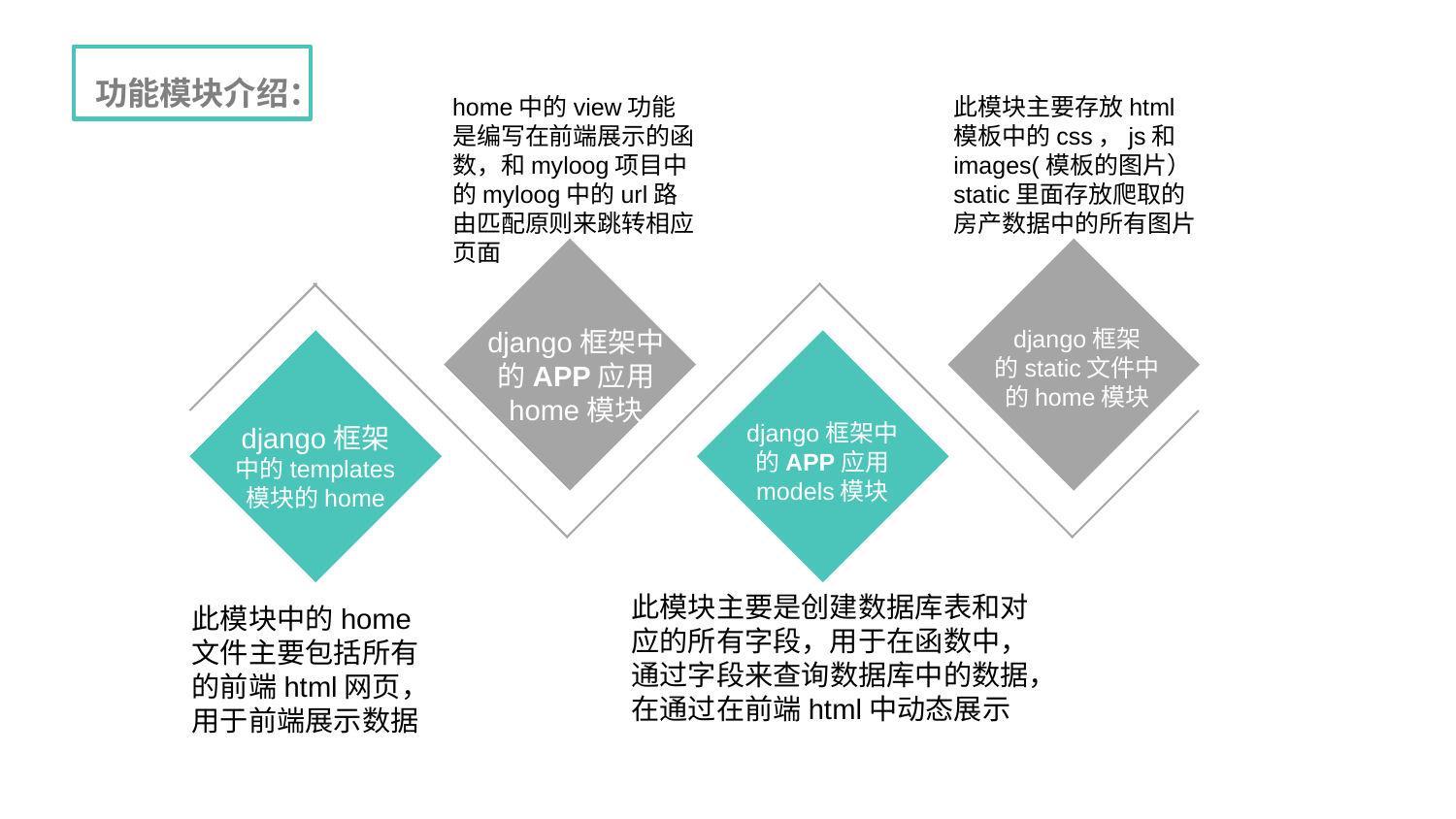

功能模块介绍：
home中的view功能是编写在前端展示的函数，和myloog项目中的myloog中的url路由匹配原则来跳转相应页面
此模块主要存放html模板中的css，js和images(模板的图片）static里面存放爬取的房产数据中的所有图片

django框架中
的APP应用
home模块

django框架
的static文件中
的home模块

django框架
中的templates
模块的home

django框架中
的APP应用
models模块
此模块主要是创建数据库表和对应的所有字段，用于在函数中，通过字段来查询数据库中的数据，在通过在前端html中动态展示
此模块中的home文件主要包括所有的前端html网页，用于前端展示数据